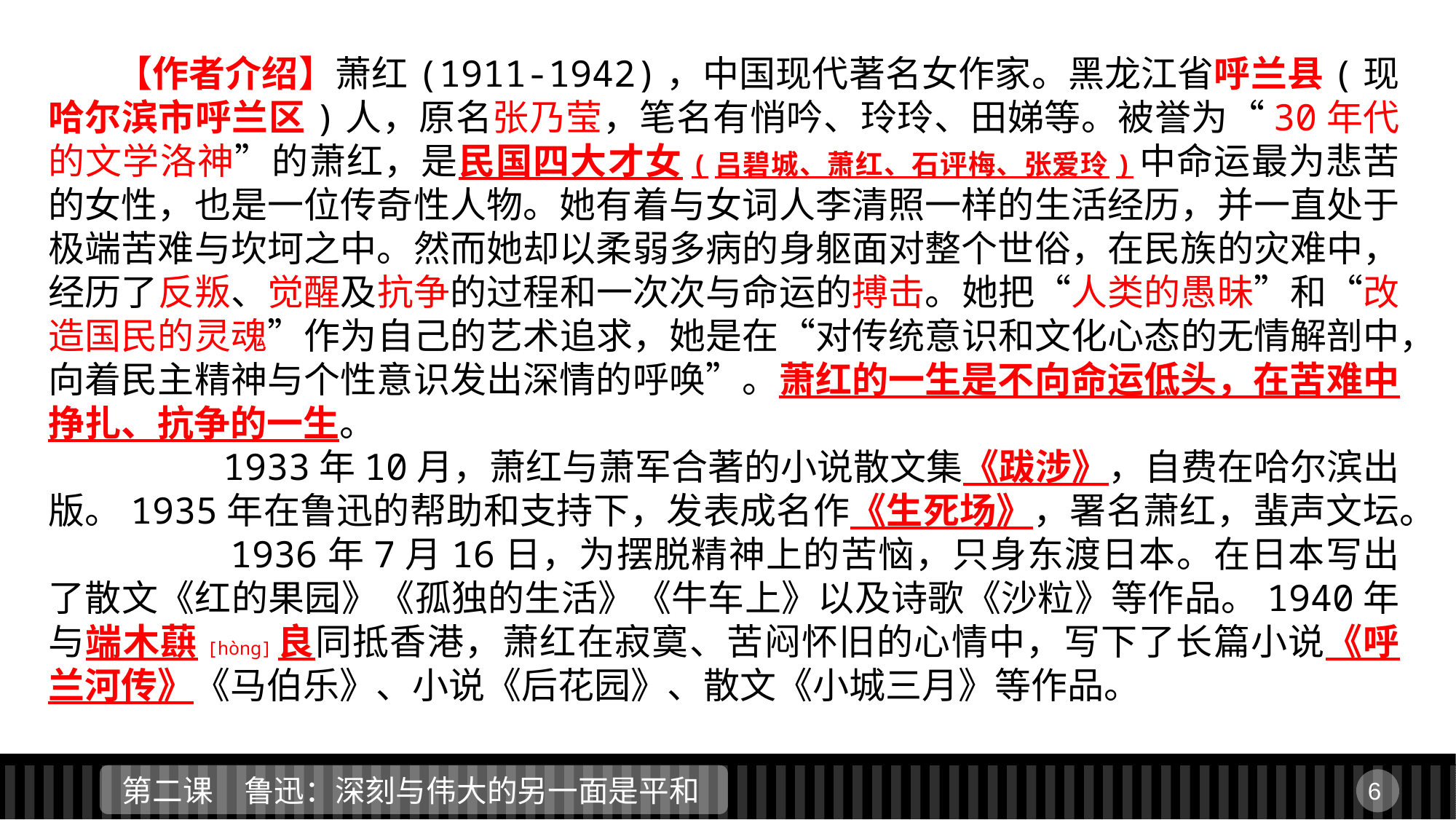

【作者介绍】萧红(1911-1942)，中国现代著名女作家。黑龙江省呼兰县(现哈尔滨市呼兰区)人，原名张乃莹，笔名有悄吟、玲玲、田娣等。被誉为“30年代的文学洛神”的萧红，是民国四大才女(吕碧城、萧红、石评梅、张爱玲)中命运最为悲苦的女性，也是一位传奇性人物。她有着与女词人李清照一样的生活经历，并一直处于极端苦难与坎坷之中。然而她却以柔弱多病的身躯面对整个世俗，在民族的灾难中，经历了反叛、觉醒及抗争的过程和一次次与命运的搏击。她把“人类的愚昧”和“改造国民的灵魂”作为自己的艺术追求，她是在“对传统意识和文化心态的无情解剖中，向着民主精神与个性意识发出深情的呼唤”。萧红的一生是不向命运低头，在苦难中挣扎、抗争的一生。
        1933年10月，萧红与萧军合著的小说散文集《跋涉》，自费在哈尔滨出版。1935年在鲁迅的帮助和支持下，发表成名作《生死场》，署名萧红，蜚声文坛。
        1936年7月16日，为摆脱精神上的苦恼，只身东渡日本。在日本写出了散文《红的果园》《孤独的生活》《牛车上》以及诗歌《沙粒》等作品。1940年与端木蕻[hòng]良同抵香港，萧红在寂寞、苦闷怀旧的心情中，写下了长篇小说《呼兰河传》《马伯乐》、小说《后花园》、散文《小城三月》等作品。